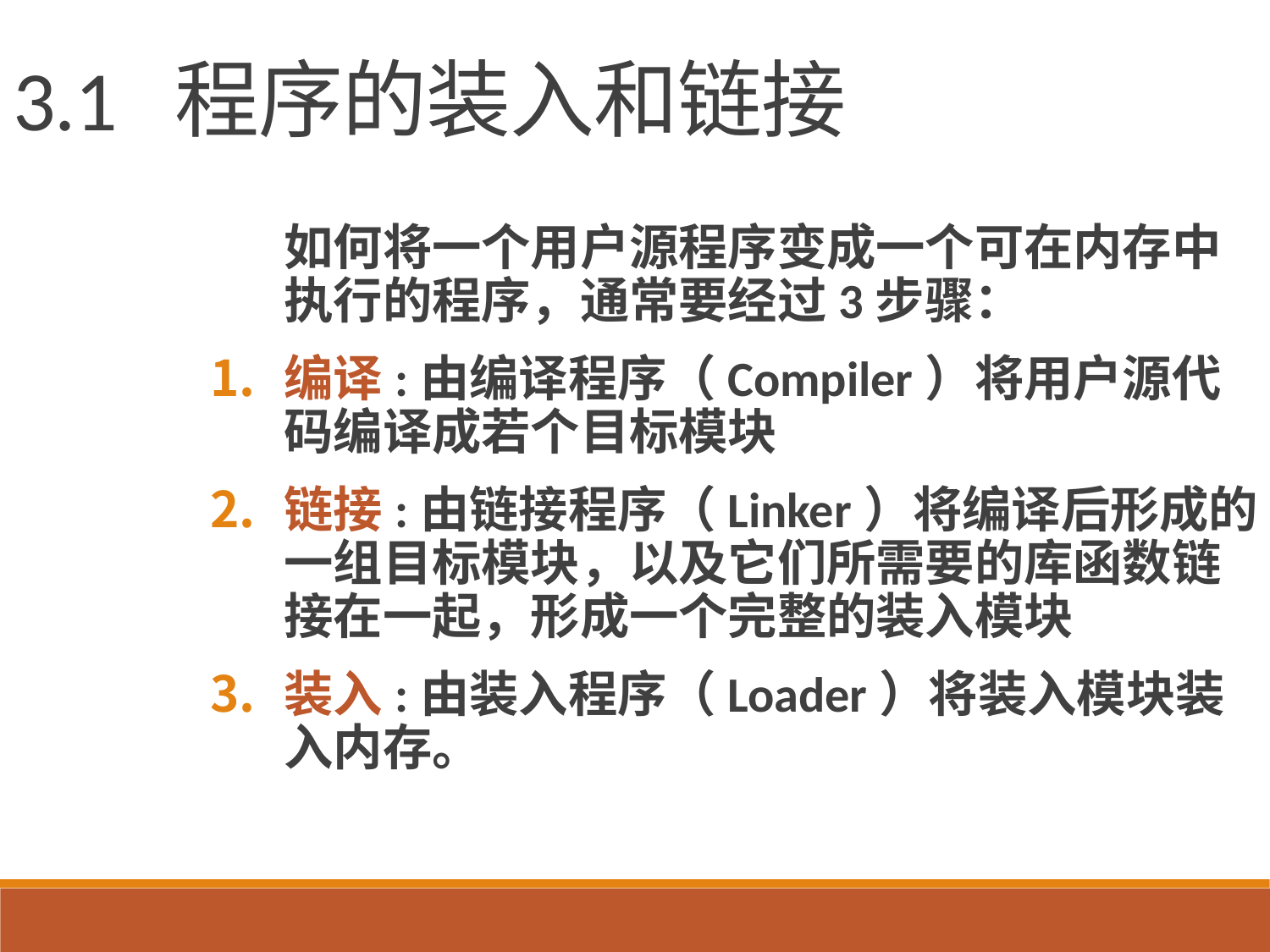

3.1  程序的装入和链接
如何将一个用户源程序变成一个可在内存中执行的程序，通常要经过3步骤：
编译:由编译程序（Compiler）将用户源代码编译成若个目标模块
链接:由链接程序（Linker）将编译后形成的一组目标模块，以及它们所需要的库函数链接在一起，形成一个完整的装入模块
装入:由装入程序（Loader）将装入模块装入内存。